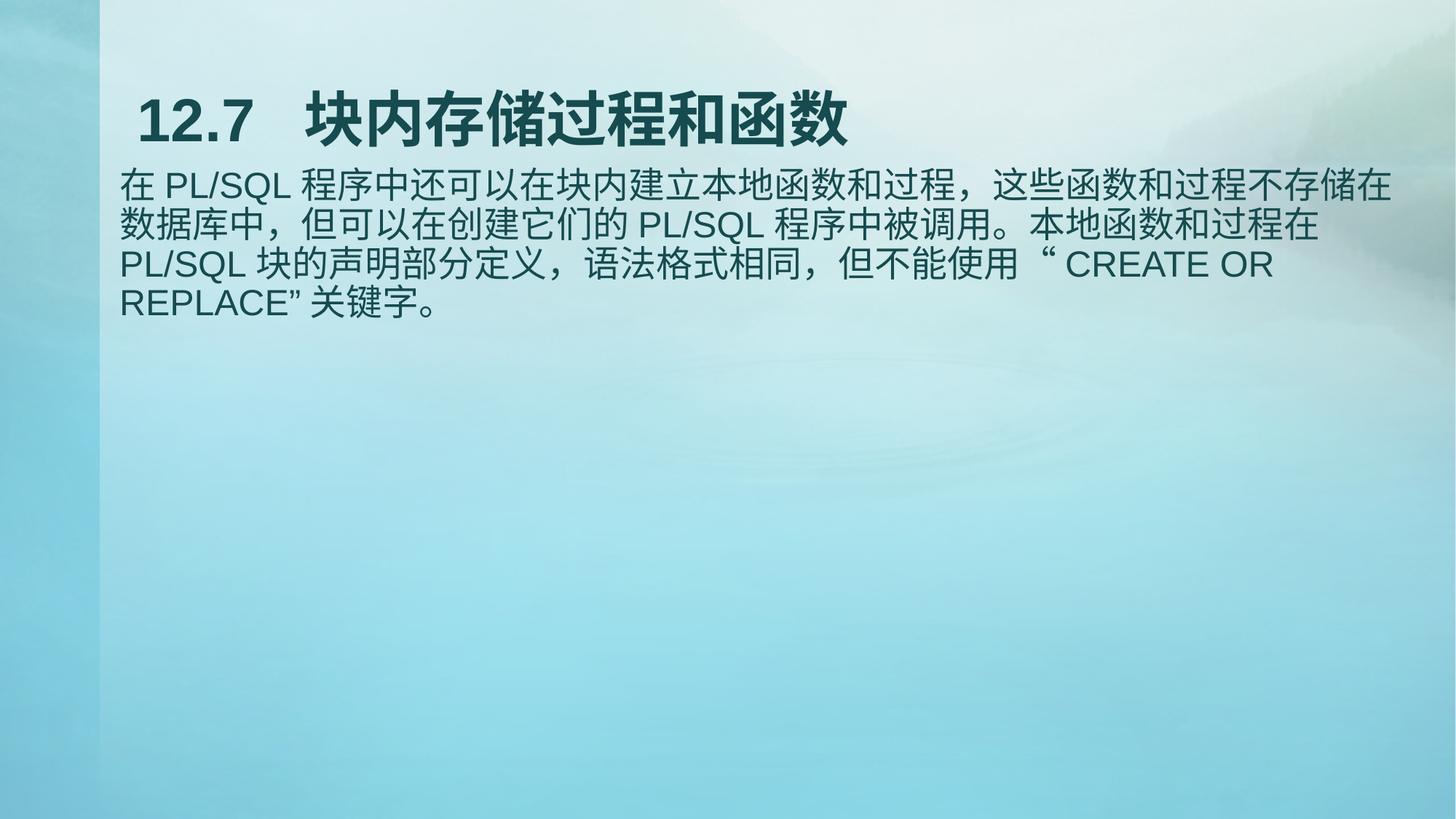

# 12.7  块内存储过程和函数
在PL/SQL程序中还可以在块内建立本地函数和过程，这些函数和过程不存储在数据库中，但可以在创建它们的PL/SQL程序中被调用。本地函数和过程在PL/SQL块的声明部分定义，语法格式相同，但不能使用“CREATE OR REPLACE”关键字。